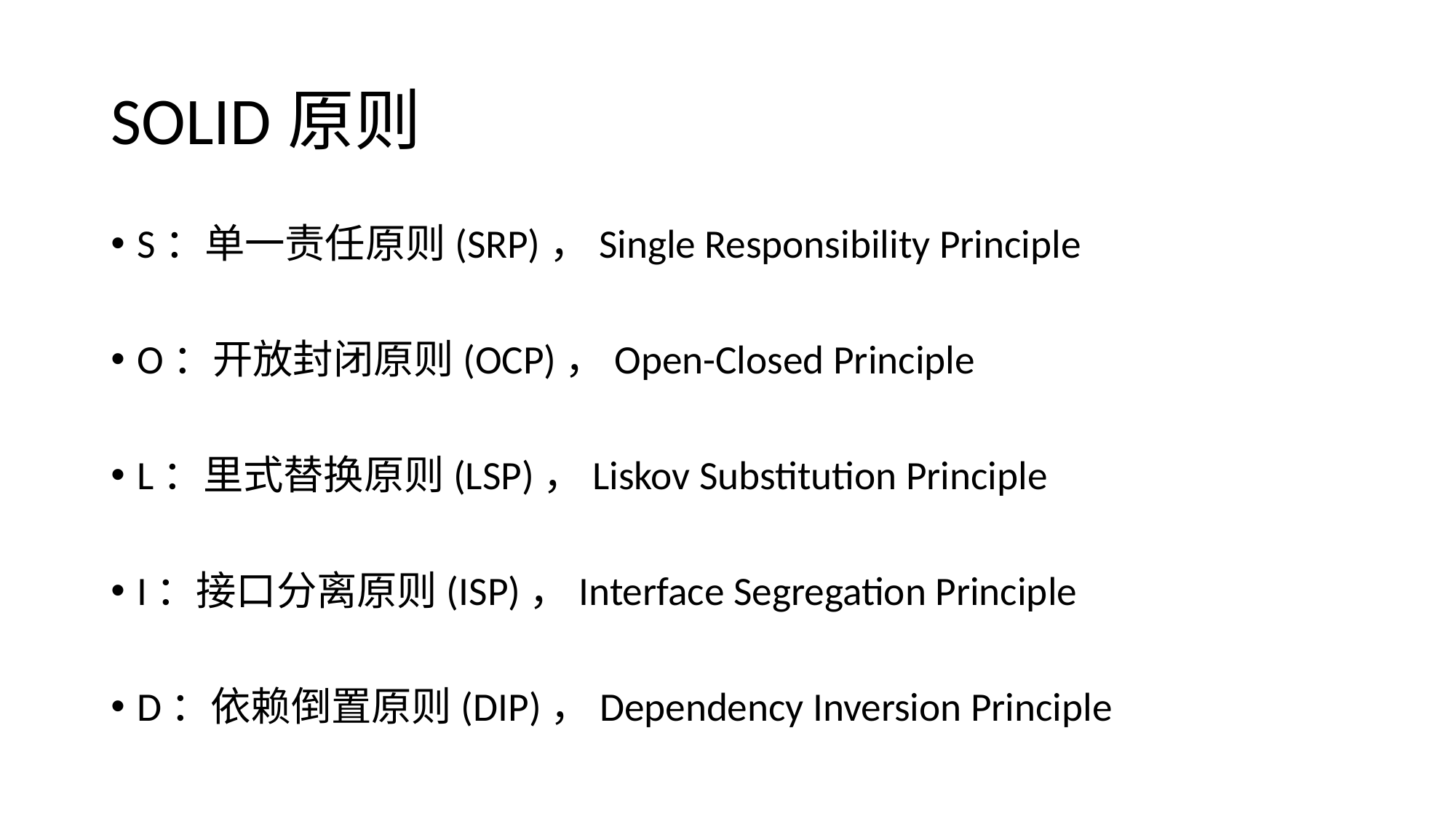

# SOLID原则
S：单一责任原则(SRP)，Single Responsibility Principle

O：开放封闭原则(OCP)，Open-Closed Principle

L：里式替换原则(LSP)，Liskov Substitution Principle

I：接口分离原则(ISP)，Interface Segregation Principle

D：依赖倒置原则(DIP)，Dependency Inversion Principle